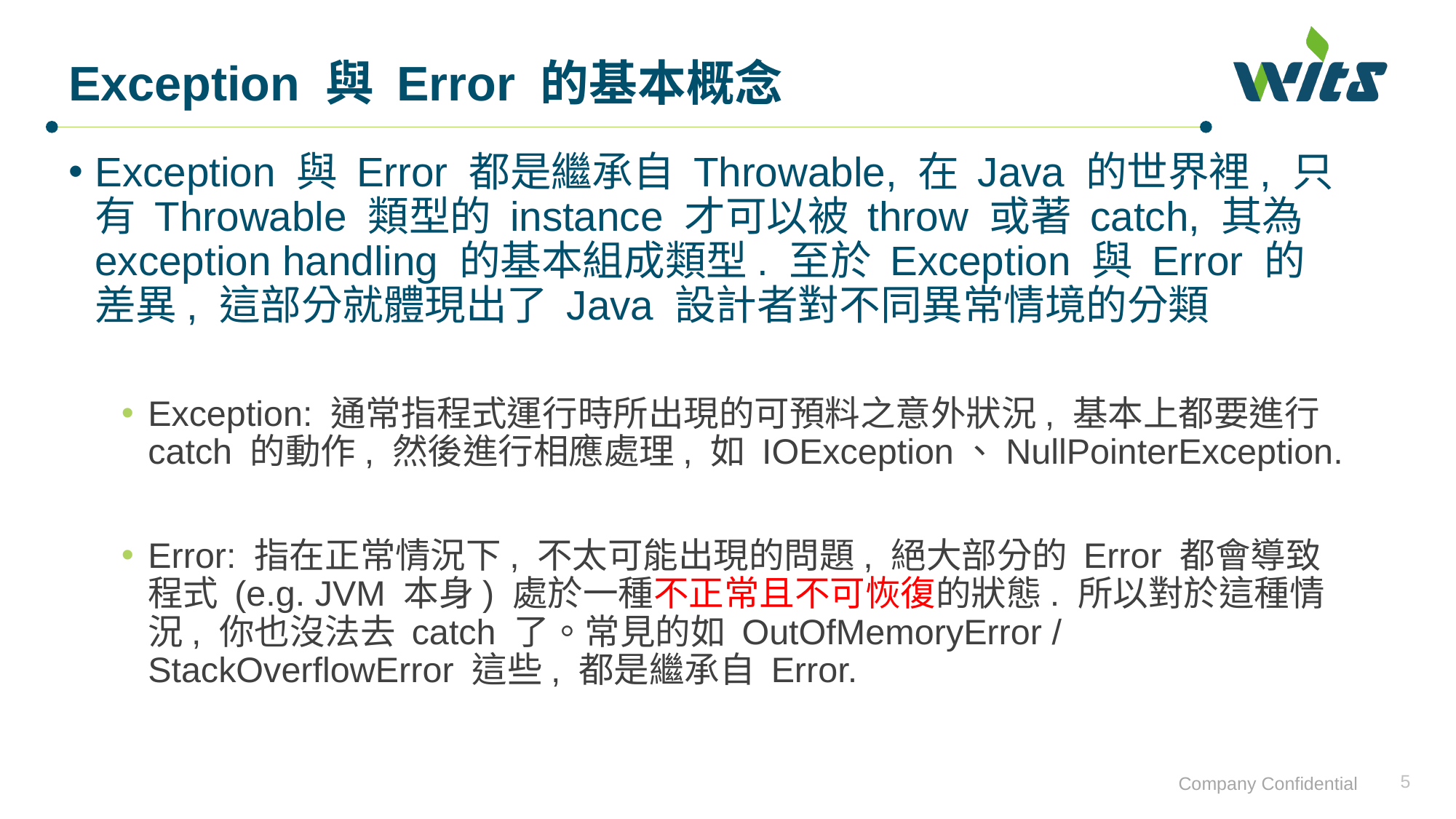

# Exception 與 Error 的基本概念
Exception 與 Error 都是繼承自 Throwable, 在 Java 的世界裡, 只有 Throwable 類型的 instance 才可以被 throw 或著 catch, 其為 exception handling 的基本組成類型. 至於 Exception 與 Error 的差異, 這部分就體現出了 Java 設計者對不同異常情境的分類

Exception: 通常指程式運行時所出現的可預料之意外狀況, 基本上都要進行 catch 的動作, 然後進行相應處理, 如 IOException、NullPointerException.

Error: 指在正常情況下, 不太可能出現的問題, 絕大部分的 Error 都會導致程式 (e.g. JVM 本身) 處於一種不正常且不可恢復的狀態. 所以對於這種情況, 你也沒法去 catch 了。常見的如 OutOfMemoryError / StackOverflowError 這些, 都是繼承自 Error.

5